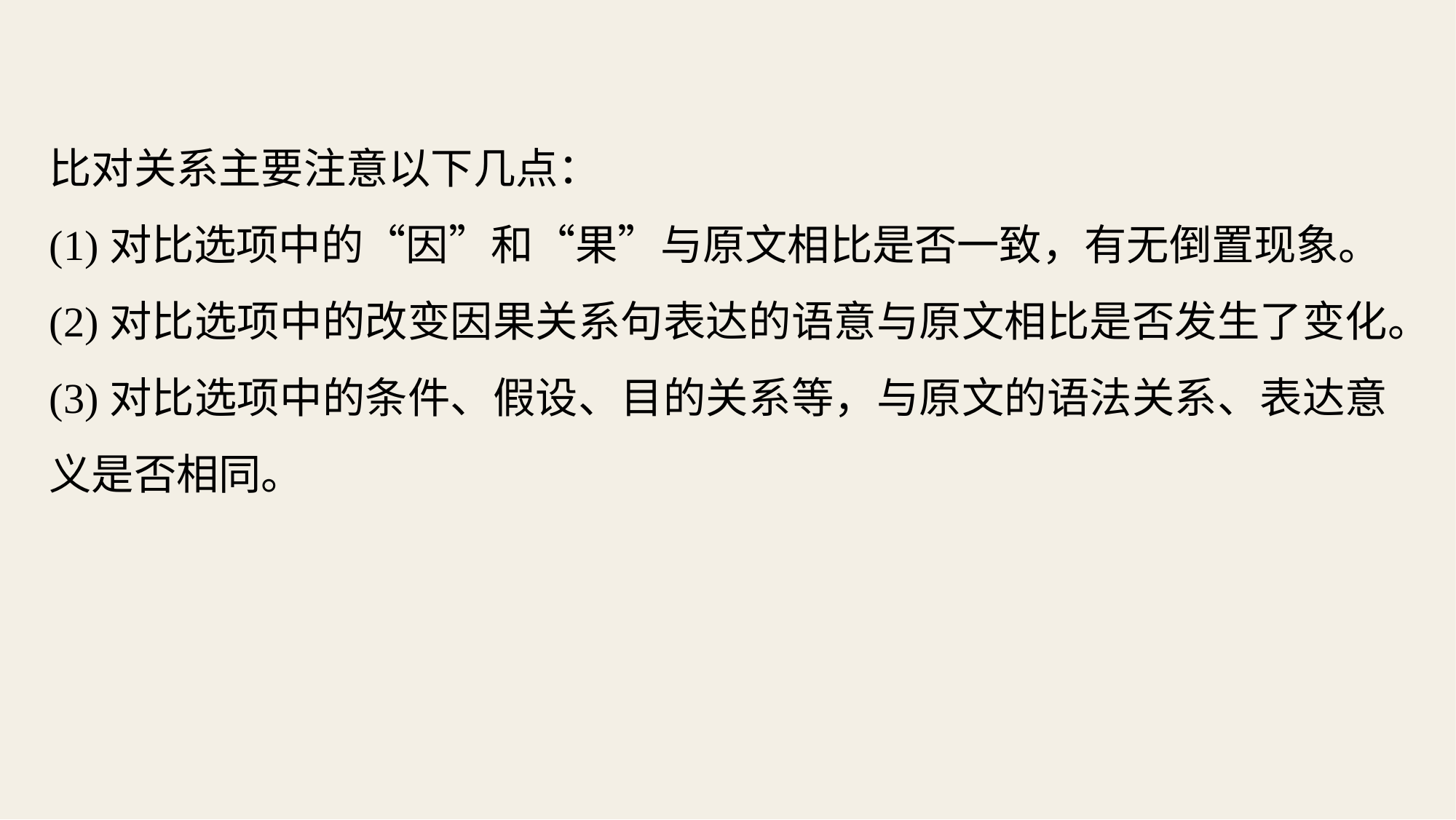

比对关系主要注意以下几点：
(1)对比选项中的“因”和“果”与原文相比是否一致，有无倒置现象。
(2)对比选项中的改变因果关系句表达的语意与原文相比是否发生了变化。
(3)对比选项中的条件、假设、目的关系等，与原文的语法关系、表达意义是否相同。